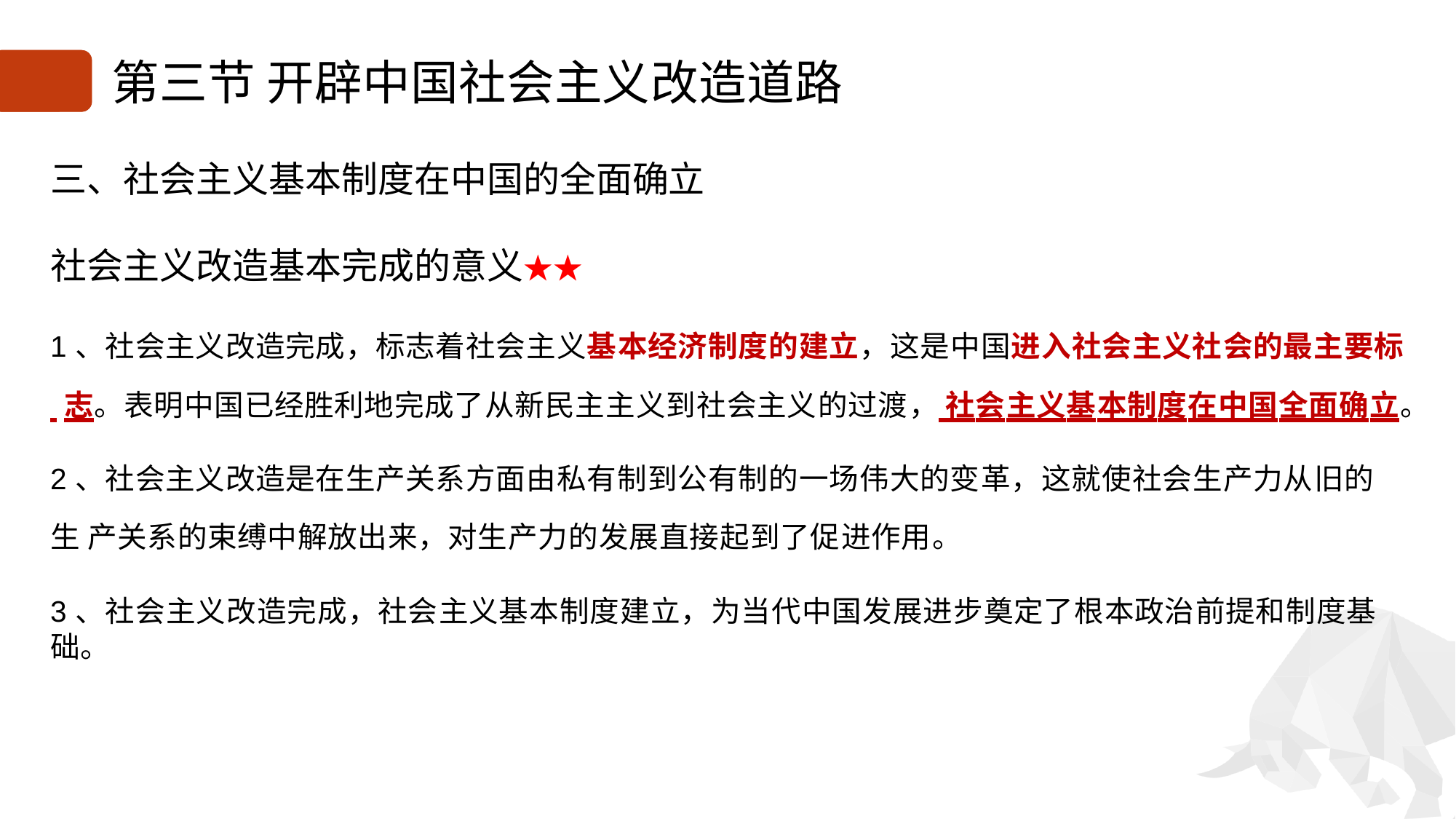

# 第三节 开辟中国社会主义改造道路

三、社会主义基本制度在中国的全面确立

社会主义改造基本完成的意义★★

1、社会主义改造完成，标志着社会主义基本经济制度的建立，这是中国进入社会主义社会的最主要标
 志。表明中国已经胜利地完成了从新民主主义到社会主义的过渡， 社会主义基本制度在中国全面确立。
2、社会主义改造是在生产关系方面由私有制到公有制的一场伟大的变革，这就使社会生产力从旧的生 产关系的束缚中解放出来，对生产力的发展直接起到了促进作用。

3、社会主义改造完成，社会主义基本制度建立，为当代中国发展进步奠定了根本政治前提和制度基础。